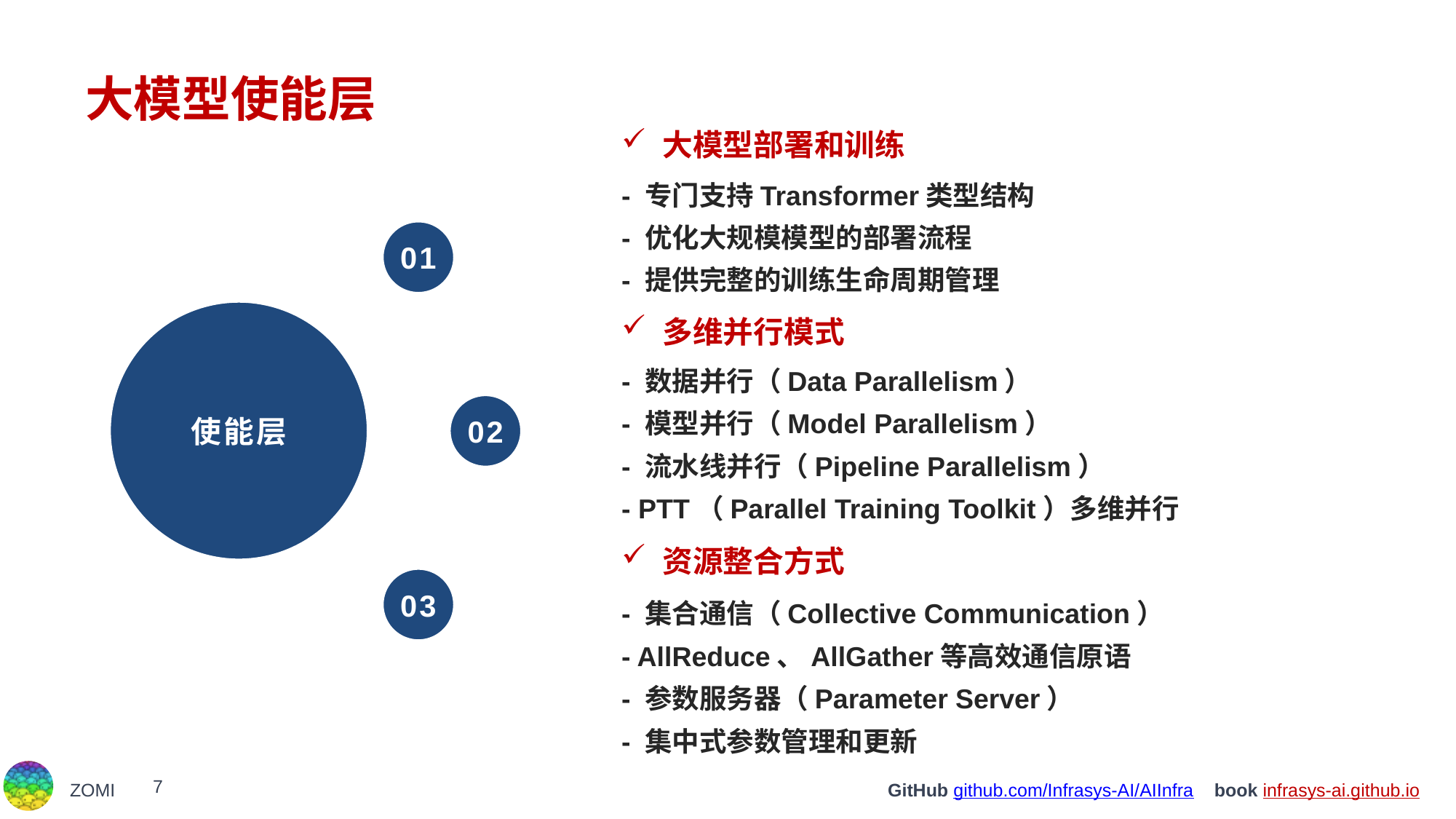

# 大模型使能层
大模型部署和训练
- 专门支持Transformer类型结构
- 优化大规模模型的部署流程
- 提供完整的训练生命周期管理

01
多维并行模式
使能层
- 数据并行（Data Parallelism）
- 模型并行（Model Parallelism）
- 流水线并行（Pipeline Parallelism）
- PTT（Parallel Training Toolkit）多维并行
02
资源整合方式
03
- 集合通信（Collective Communication）
- AllReduce、AllGather等高效通信原语
- 参数服务器（Parameter Server）
- 集中式参数管理和更新